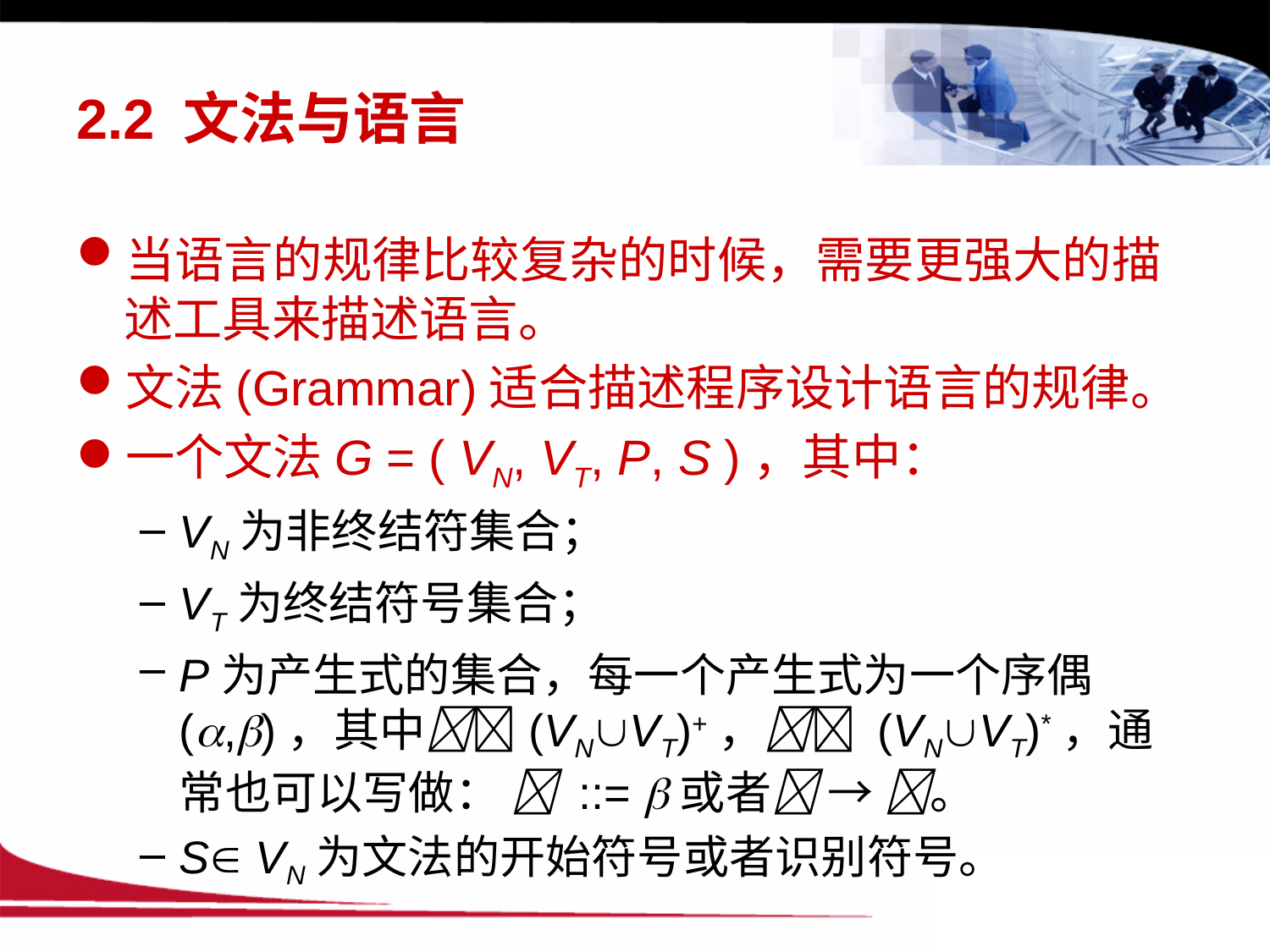

# 2.2 文法与语言
当语言的规律比较复杂的时候，需要更强大的描述工具来描述语言。
文法(Grammar)适合描述程序设计语言的规律。
一个文法G = ( VN, VT, P, S )，其中：
VN为非终结符集合；
VT为终结符号集合；
P为产生式的集合，每一个产生式为一个序偶(α,β)，其中α∈(VN∪VT)+，β∈ (VN∪VT)*，通常也可以写做： α ::= β或者α → β。
S∈ VN为文法的开始符号或者识别符号。